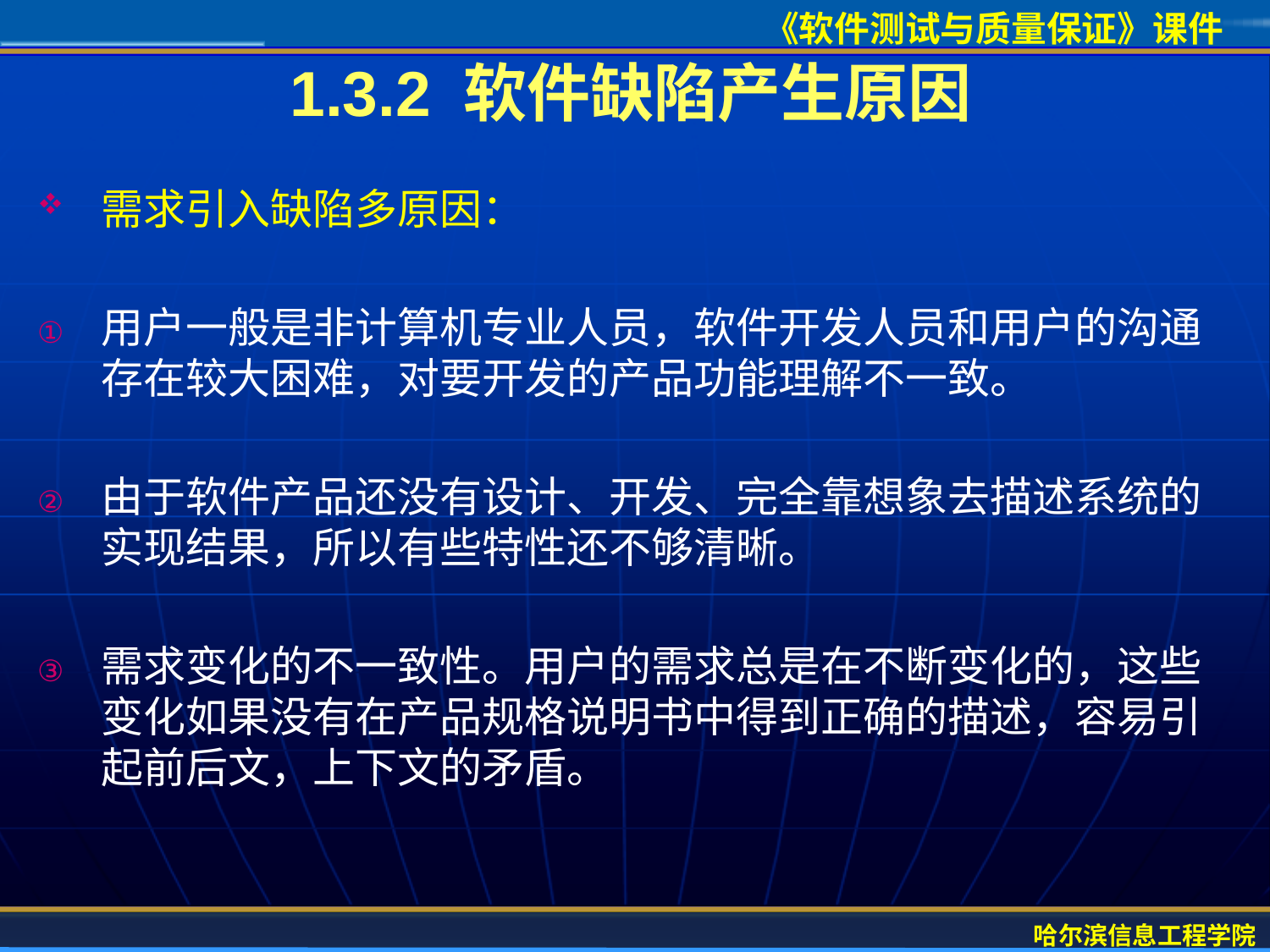

# 1.3.2 软件缺陷产生原因
需求引入缺陷多原因：

用户一般是非计算机专业人员，软件开发人员和用户的沟通存在较大困难，对要开发的产品功能理解不一致。

由于软件产品还没有设计、开发、完全靠想象去描述系统的实现结果，所以有些特性还不够清晰。

需求变化的不一致性。用户的需求总是在不断变化的，这些变化如果没有在产品规格说明书中得到正确的描述，容易引起前后文，上下文的矛盾。